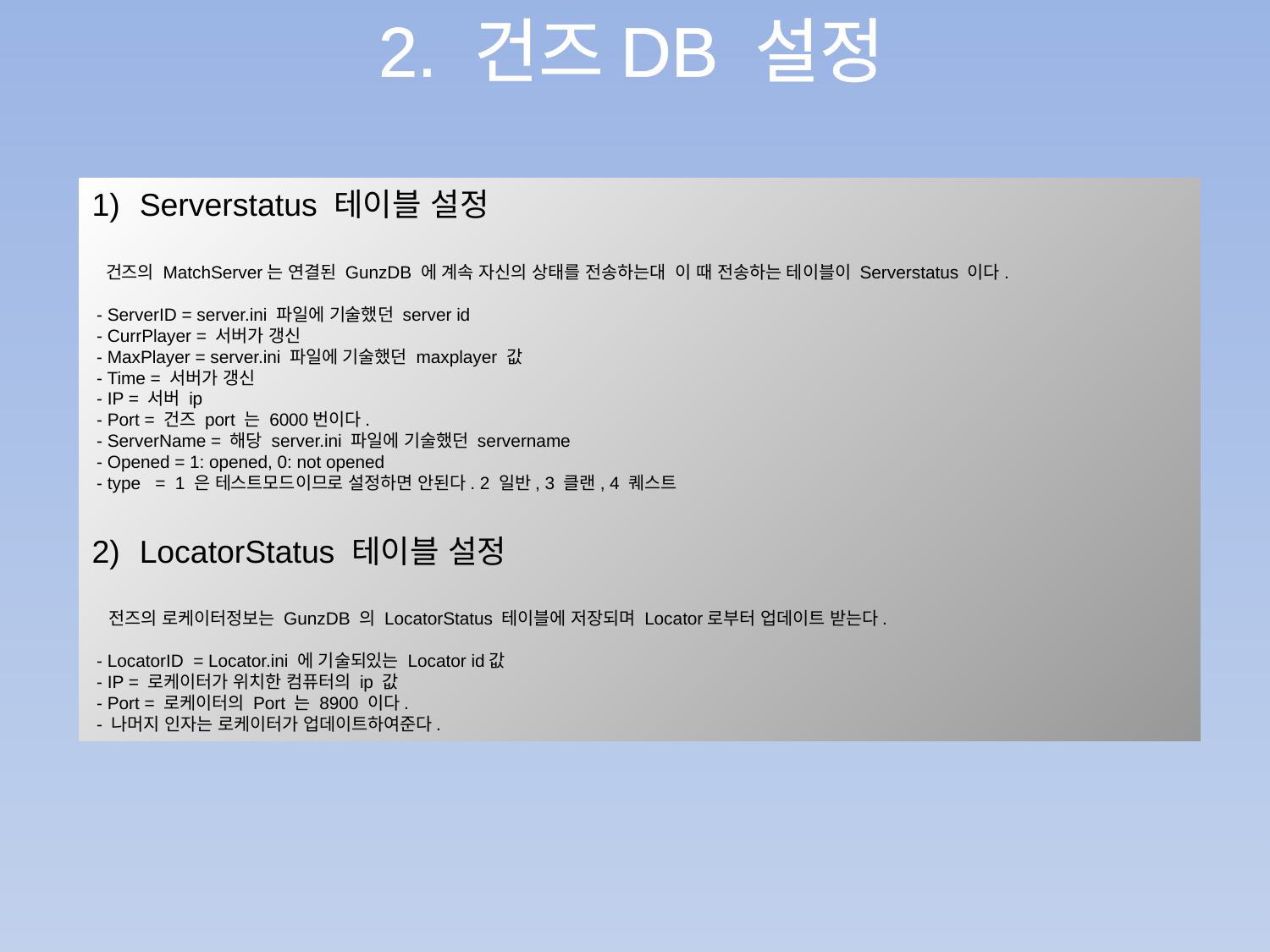

2. 건즈DB 설정
Serverstatus 테이블 설정

  건즈의 MatchServer는 연결된 GunzDB 에 계속 자신의 상태를 전송하는대  이 때 전송하는 테이블이 Serverstatus 이다.

 - ServerID = server.ini 파일에 기술했던 server id
 - CurrPlayer = 서버가 갱신
 - MaxPlayer = server.ini 파일에 기술했던 maxplayer 값
 - Time = 서버가 갱신
 - IP = 서버 ip
 - Port = 건즈 port 는 6000번이다.
 - ServerName = 해당 server.ini 파일에 기술했던 servername
 - Opened = 1: opened, 0: not opened
 - type   =  1 은 테스트모드이므로 설정하면 안된다. 2 일반, 3 클랜, 4 퀘스트

LocatorStatus 테이블 설정

   전즈의 로케이터정보는 GunzDB 의 LocatorStatus 테이블에 저장되며 Locator로부터 업데이트 받는다.

 - LocatorID  = Locator.ini 에 기술되있는 Locator id값
 - IP = 로케이터가 위치한 컴퓨터의 ip 값
 - Port = 로케이터의 Port 는 8900 이다.
 - 나머지 인자는 로케이터가 업데이트하여준다.